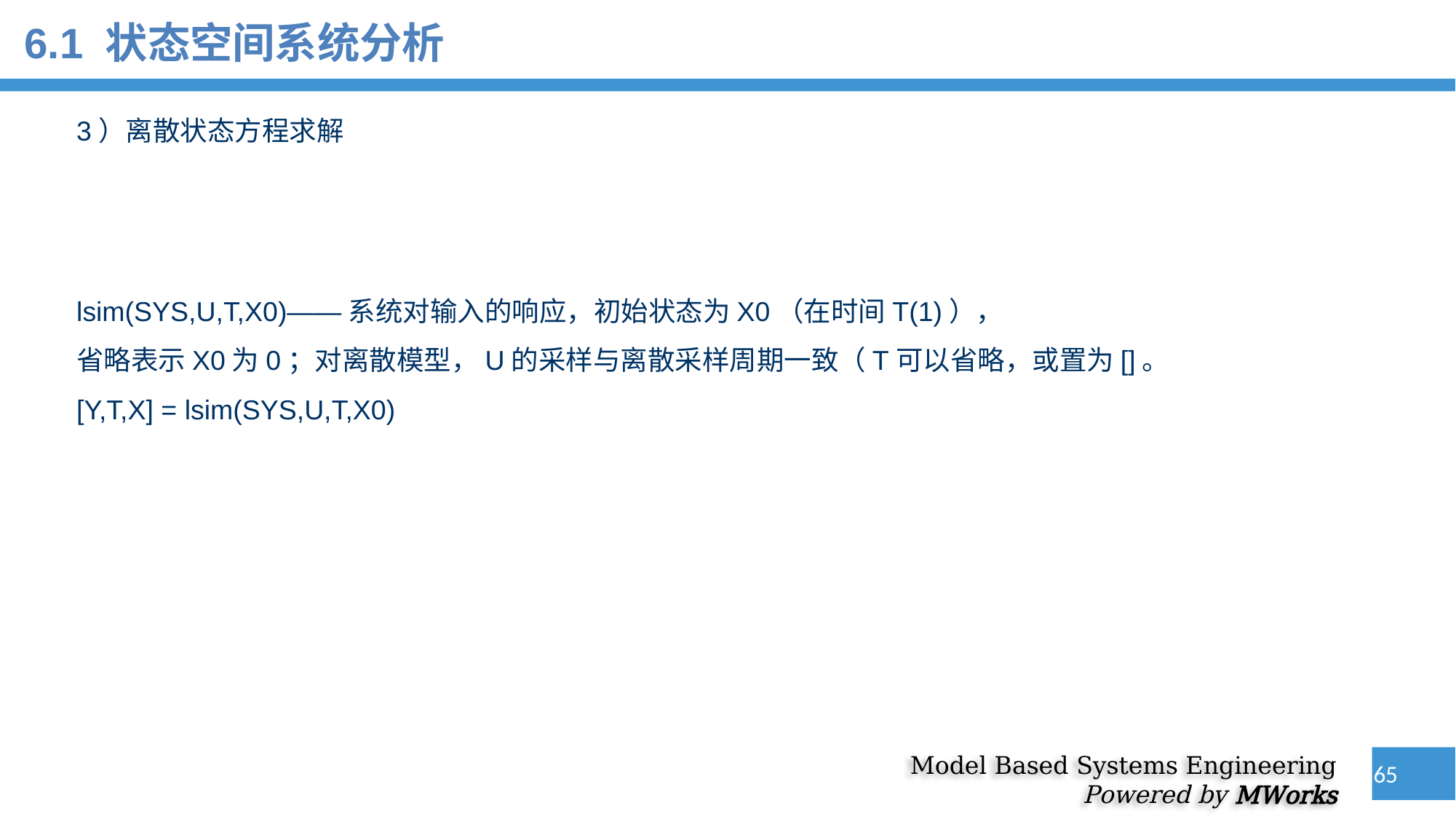

6.1 状态空间系统分析
3）离散状态方程求解

lsim(SYS,U,T,X0)——系统对输入的响应，初始状态为X0（在时间T(1)），
省略表示X0为0；对离散模型，U的采样与离散采样周期一致（T可以省略，或置为[]。
[Y,T,X] = lsim(SYS,U,T,X0)